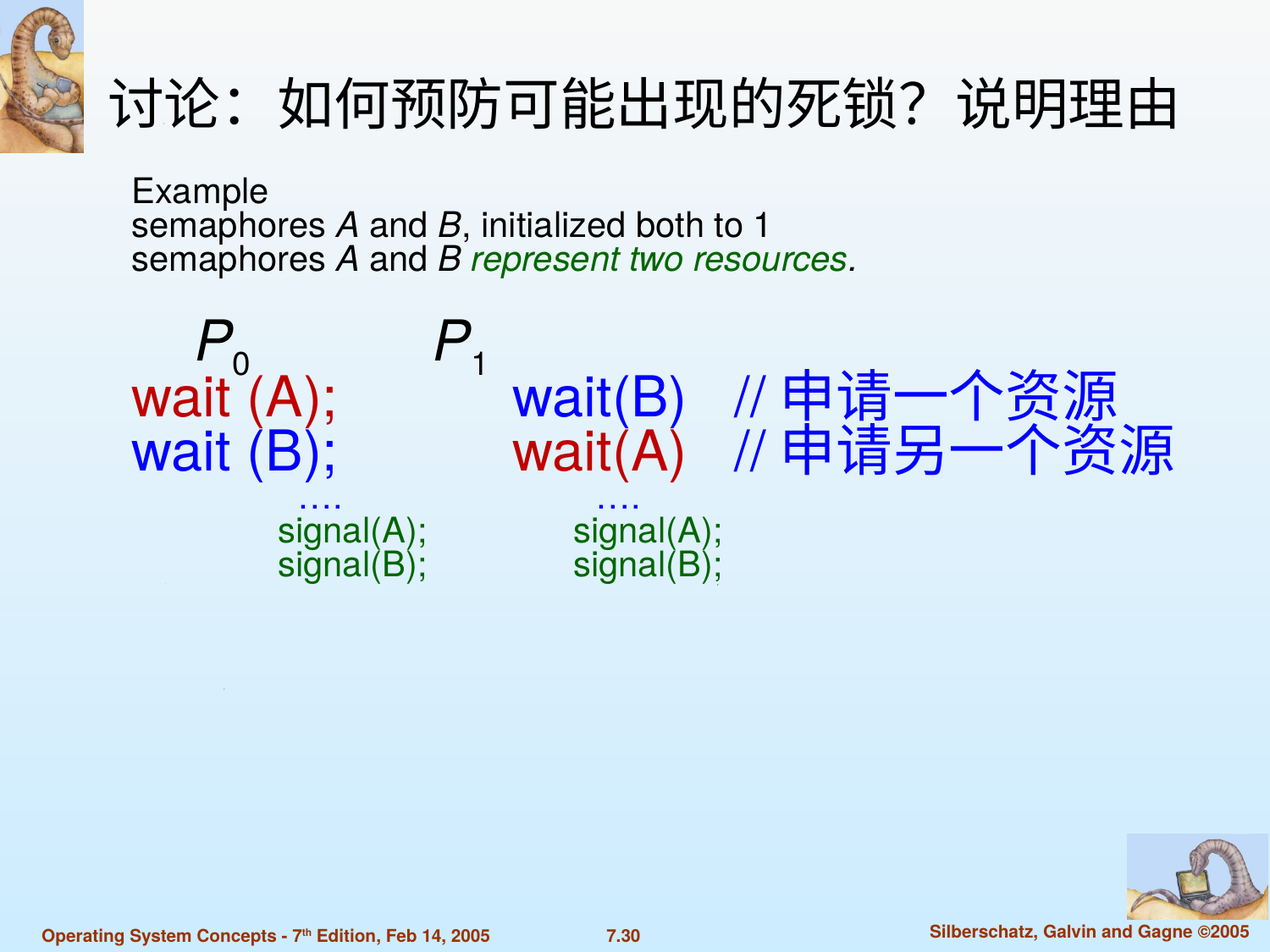

讨论：如何预防可能出现的死锁？说明理由
Example
semaphores A and B, initialized both to 1
semaphores A and B represent two resources.

    P0		   P1
wait (A);		wait(B)   //申请一个资源
wait (B);		wait(A)   //申请另一个资源
                 ….                          ….
               signal(A);               signal(A);
               signal(B);               signal(B);